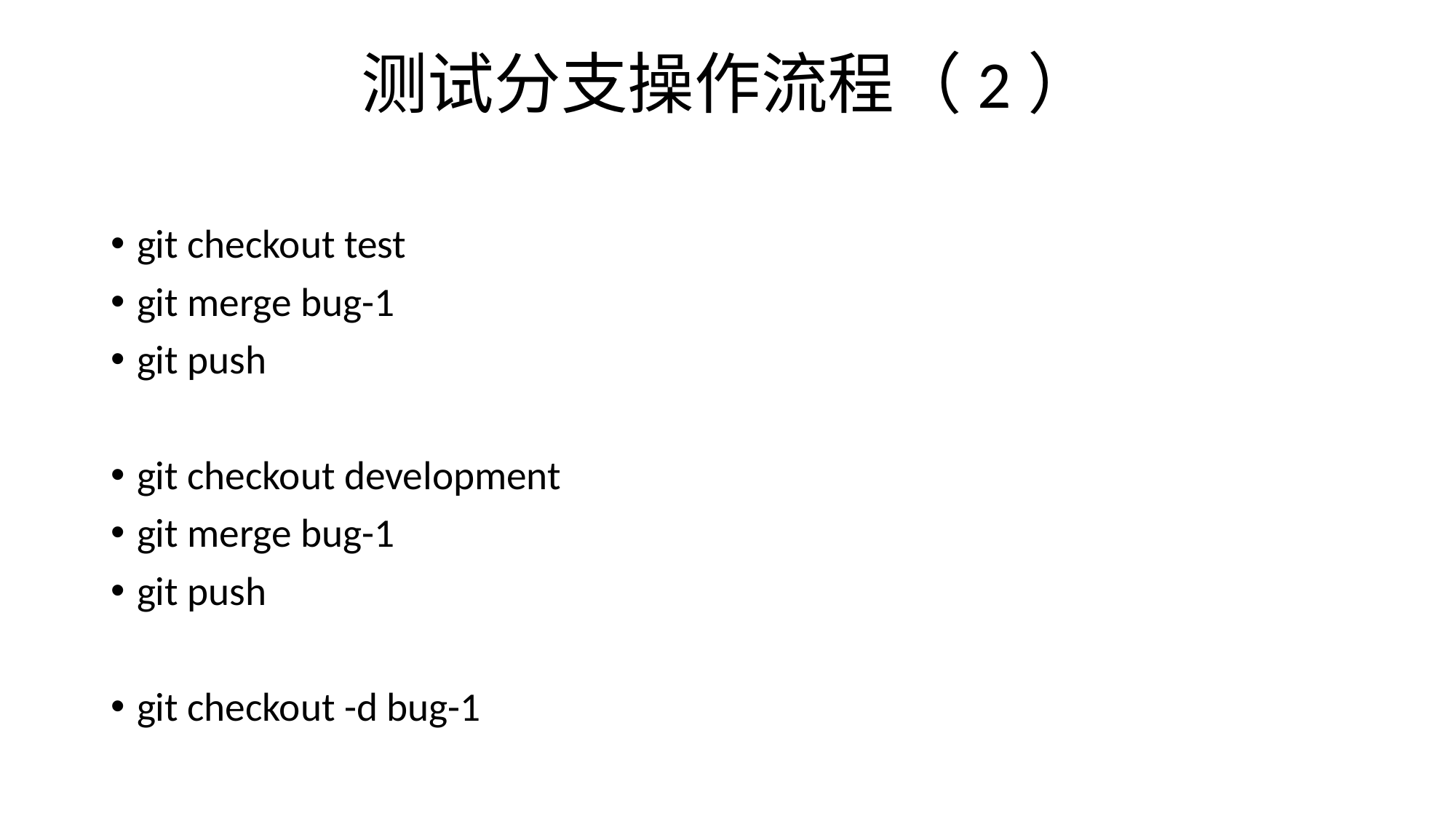

# 测试分支操作流程（2）

git checkout test
git merge bug-1
git push

git checkout development
git merge bug-1
git push

git checkout -d bug-1